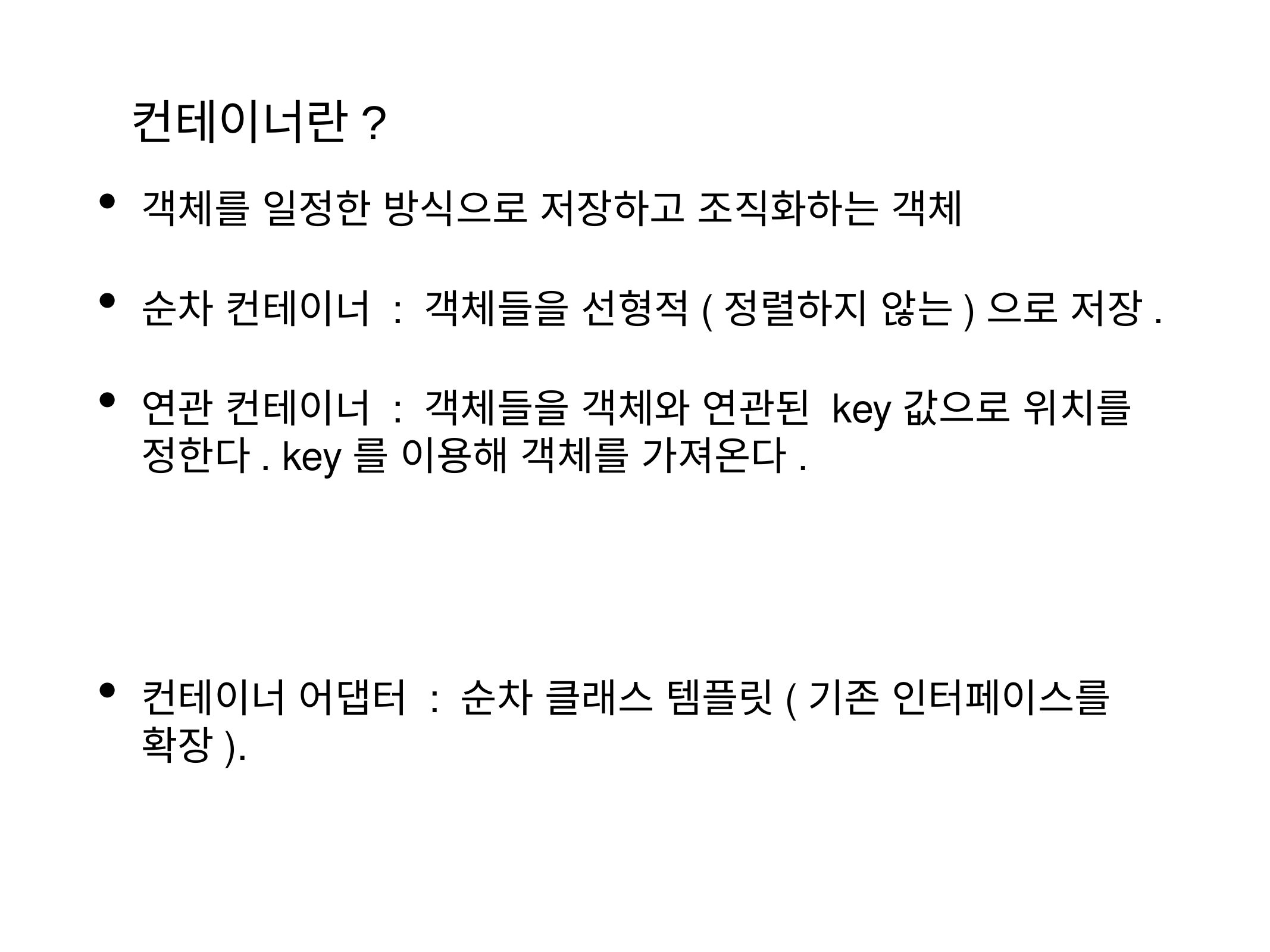

컨테이너란?
객체를 일정한 방식으로 저장하고 조직화하는 객체
순차 컨테이너 : 객체들을 선형적(정렬하지 않는)으로 저장.
연관 컨테이너 : 객체들을 객체와 연관된 key값으로 위치를 정한다. key를 이용해 객체를 가져온다.
컨테이너 어댑터 : 순차 클래스 템플릿(기존 인터페이스를 확장).